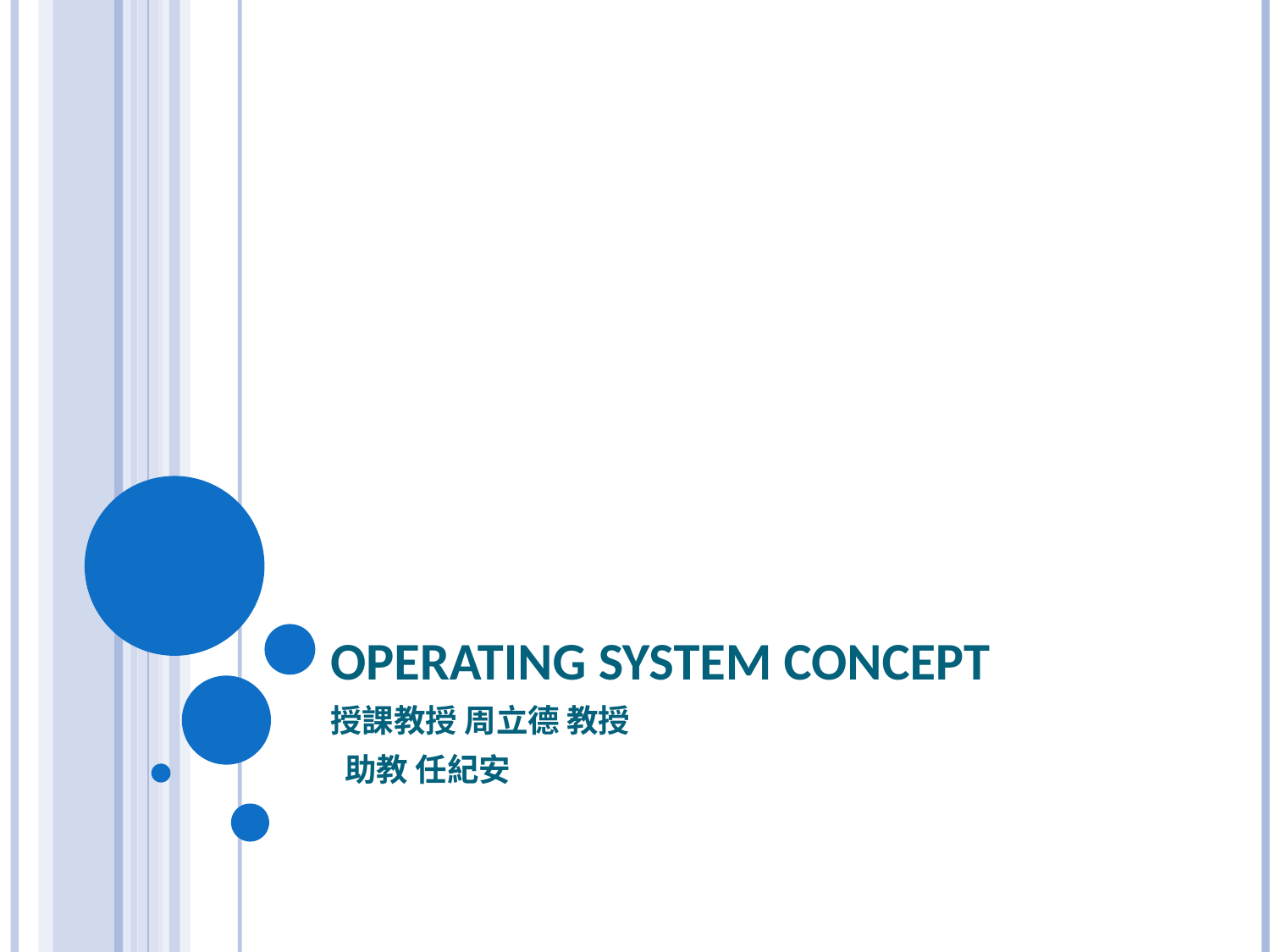

# Operating System Concept

授課教授 周立德 教授
 助教 任紀安